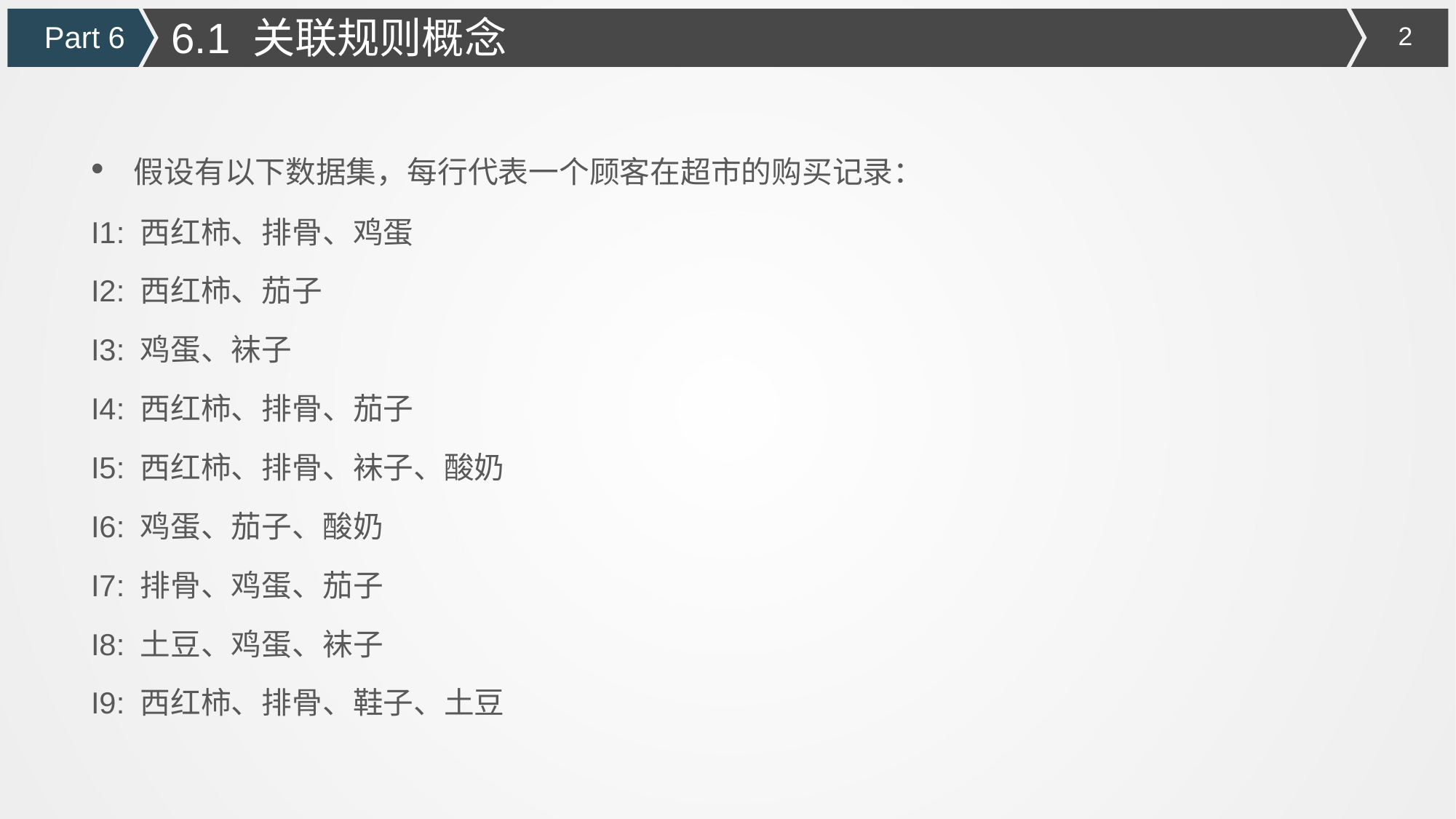

6.1 关联规则概念
Part 6
 假设有以下数据集，每行代表一个顾客在超市的购买记录：
I1: 西红柿、排骨、鸡蛋
I2: 西红柿、茄子
I3: 鸡蛋、袜子
I4: 西红柿、排骨、茄子
I5: 西红柿、排骨、袜子、酸奶
I6: 鸡蛋、茄子、酸奶
I7: 排骨、鸡蛋、茄子
I8: 土豆、鸡蛋、袜子
I9: 西红柿、排骨、鞋子、土豆